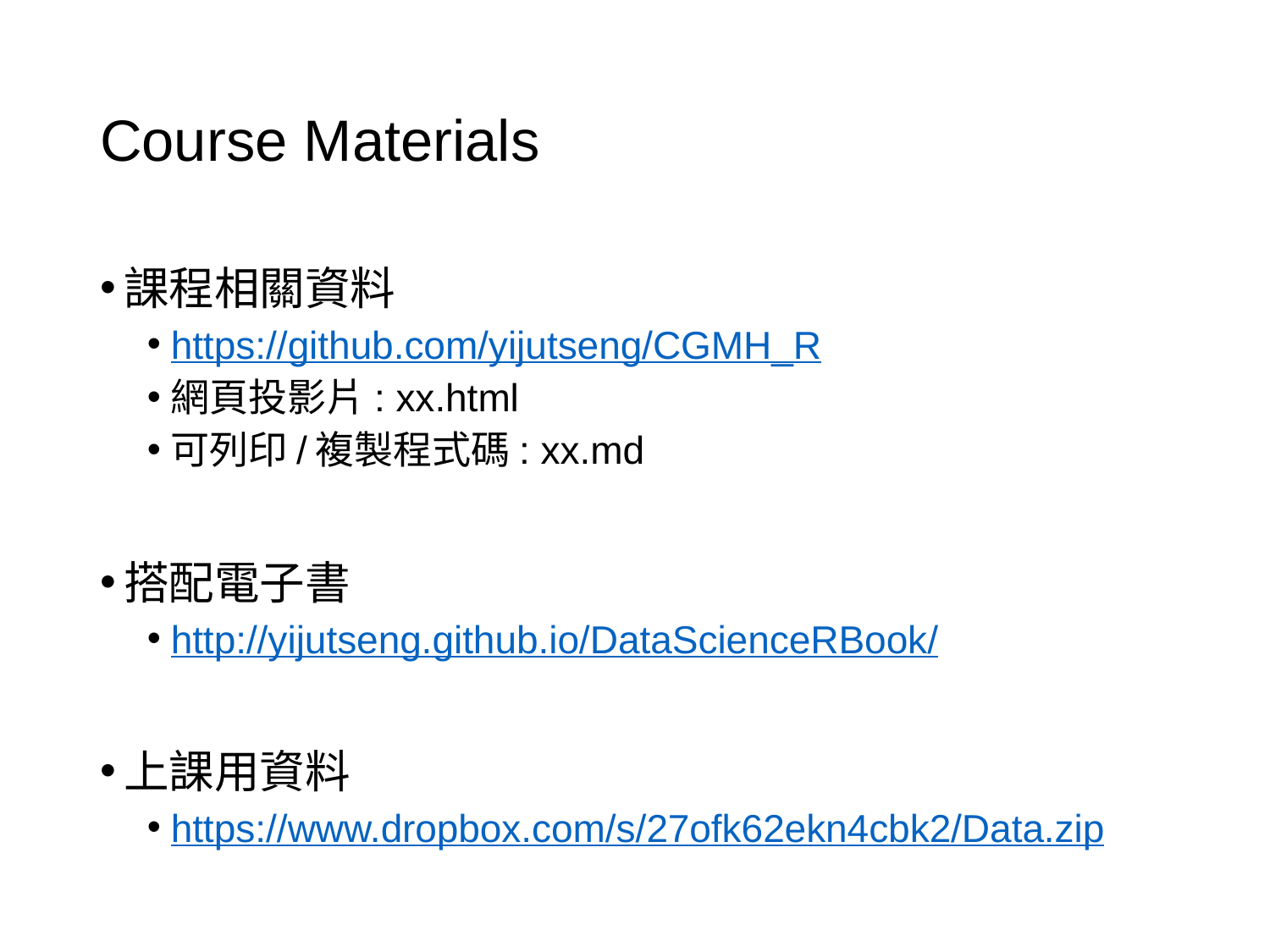

# Course Materials
課程相關資料
https://github.com/yijutseng/CGMH_R
網頁投影片: xx.html
可列印/複製程式碼: xx.md

搭配電子書
http://yijutseng.github.io/DataScienceRBook/

上課用資料
https://www.dropbox.com/s/27ofk62ekn4cbk2/Data.zip